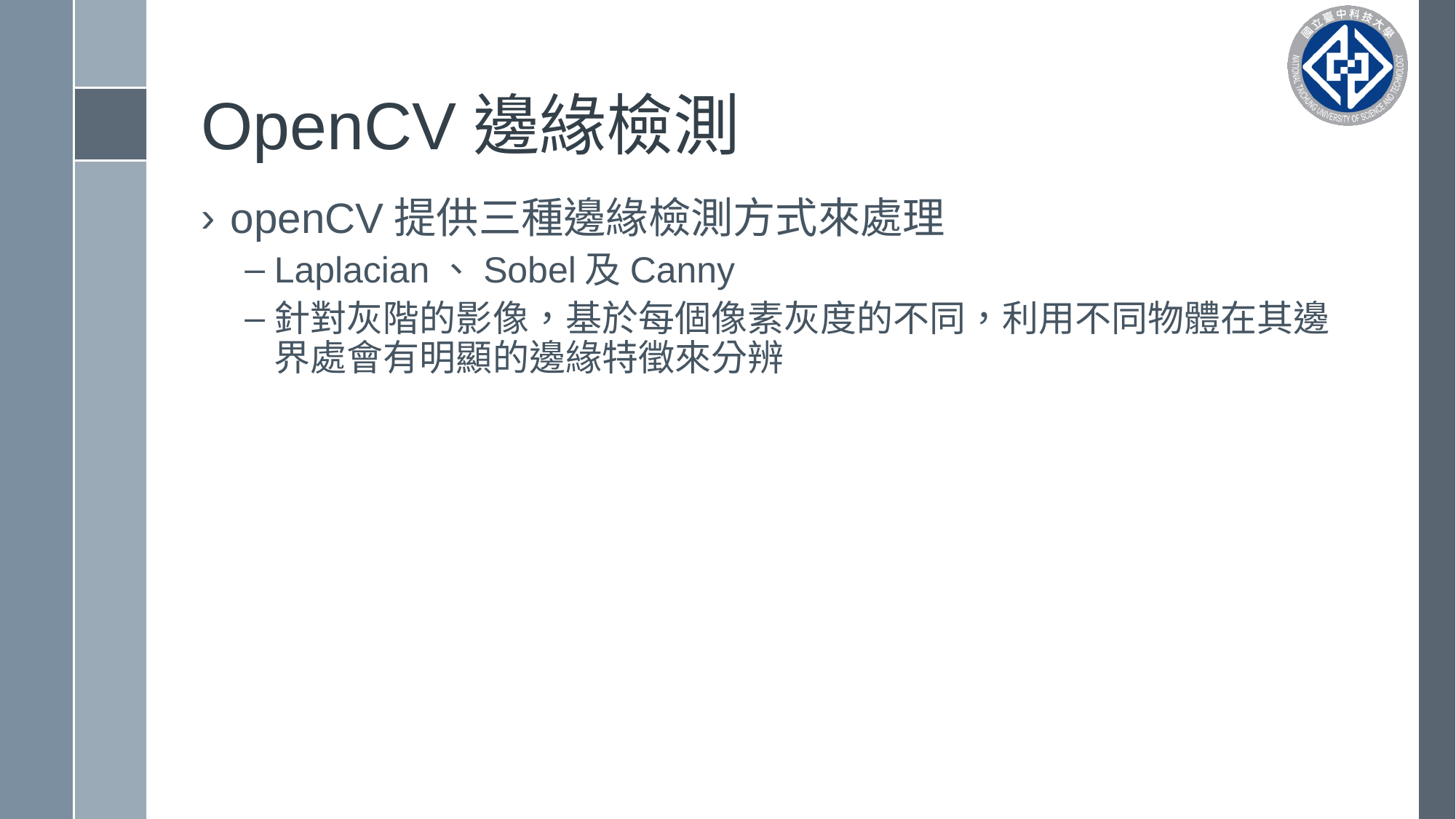

# OpenCV邊緣檢測
openCV提供三種邊緣檢測方式來處理
Laplacian、Sobel及Canny
針對灰階的影像，基於每個像素灰度的不同，利用不同物體在其邊界處會有明顯的邊緣特徵來分辨